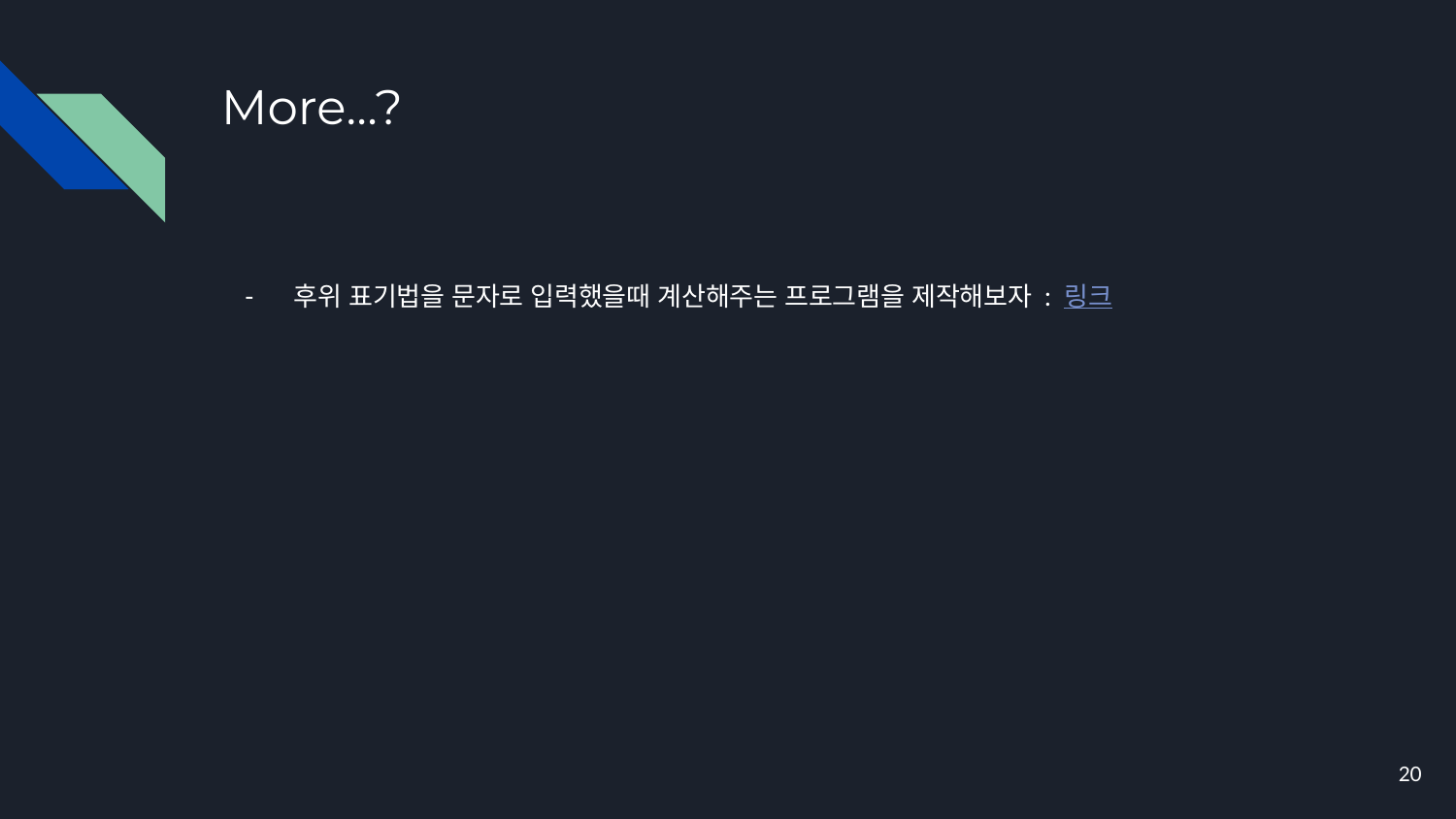

# More…?
후위 표기법을 문자로 입력했을때 계산해주는 프로그램을 제작해보자 : 링크
20